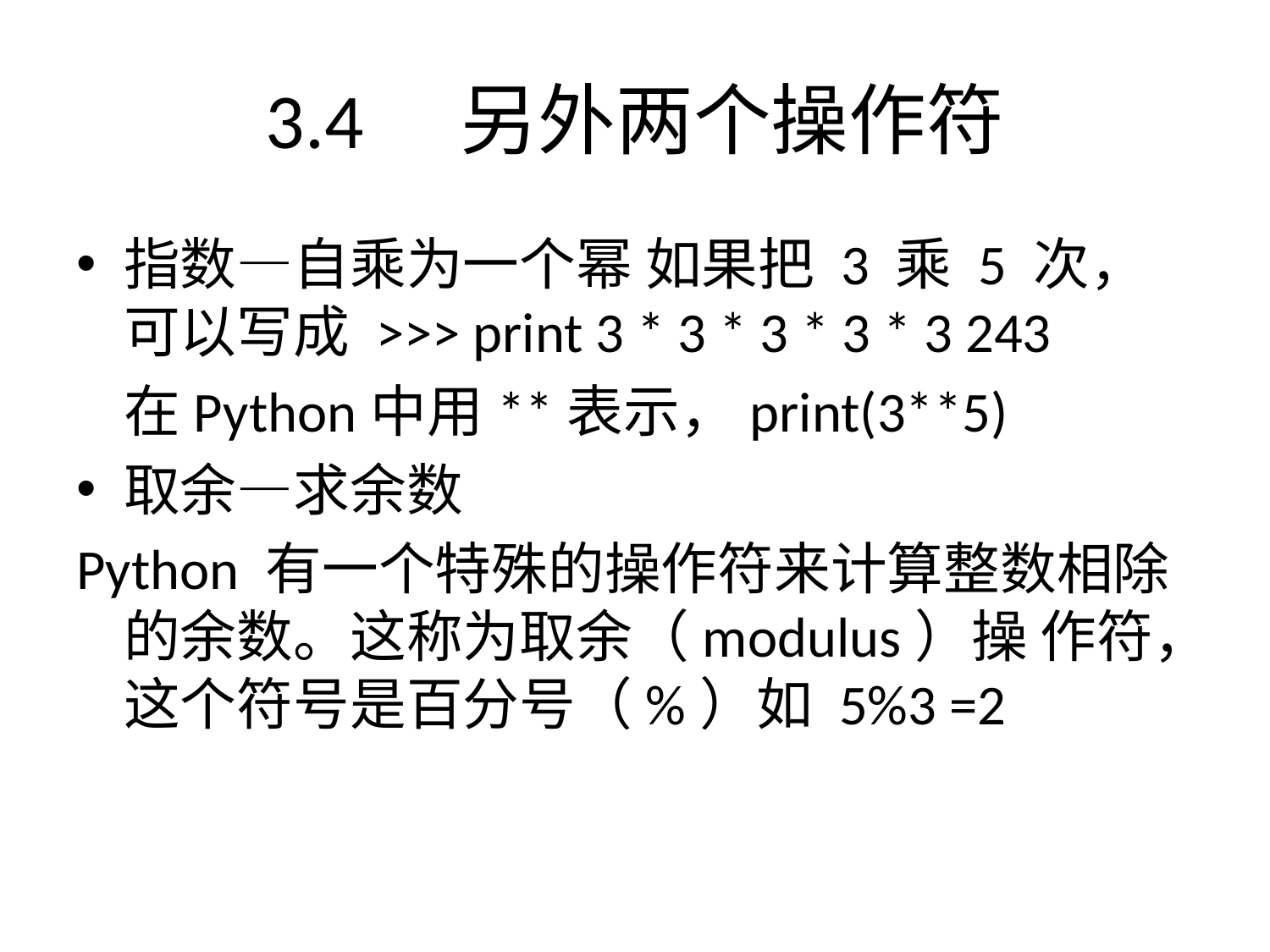

# 3.4　另外两个操作符
指数—自乘为一个幂 如果把 3 乘 5 次，可以写成 >>> print 3 * 3 * 3 * 3 * 3 243
	在Python中用**表示，print(3**5)
取余—求余数
Python 有一个特殊的操作符来计算整数相除的余数。这称为取余（modulus）操 作符，这个符号是百分号（%）如 5%3 =2